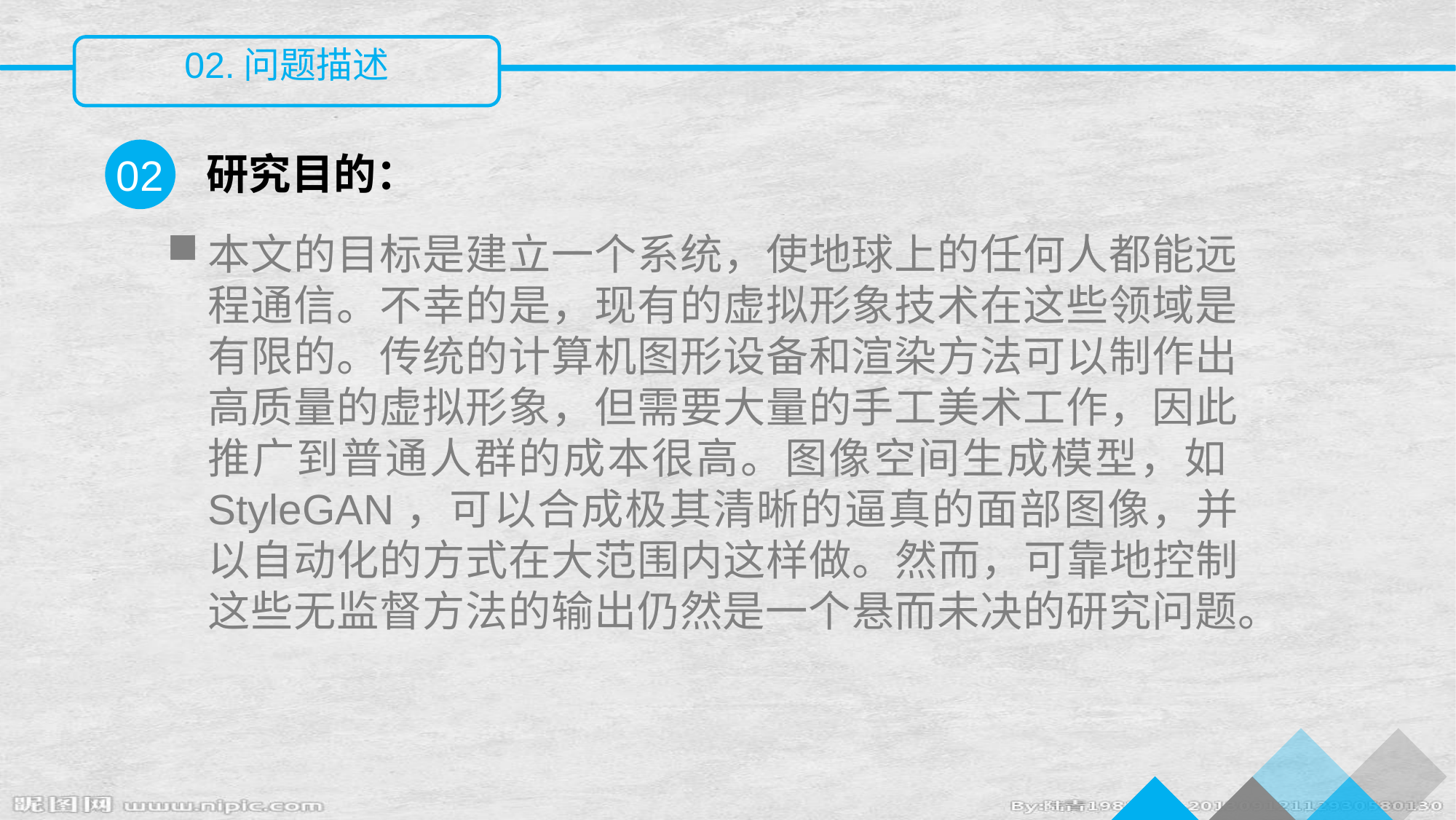

02.问题描述

02
研究目的：
本文的目标是建立一个系统，使地球上的任何人都能远程通信。不幸的是，现有的虚拟形象技术在这些领域是有限的。传统的计算机图形设备和渲染方法可以制作出高质量的虚拟形象，但需要大量的手工美术工作，因此推广到普通人群的成本很高。图像空间生成模型，如StyleGAN，可以合成极其清晰的逼真的面部图像，并以自动化的方式在大范围内这样做。然而，可靠地控制这些无监督方法的输出仍然是一个悬而未决的研究问题。